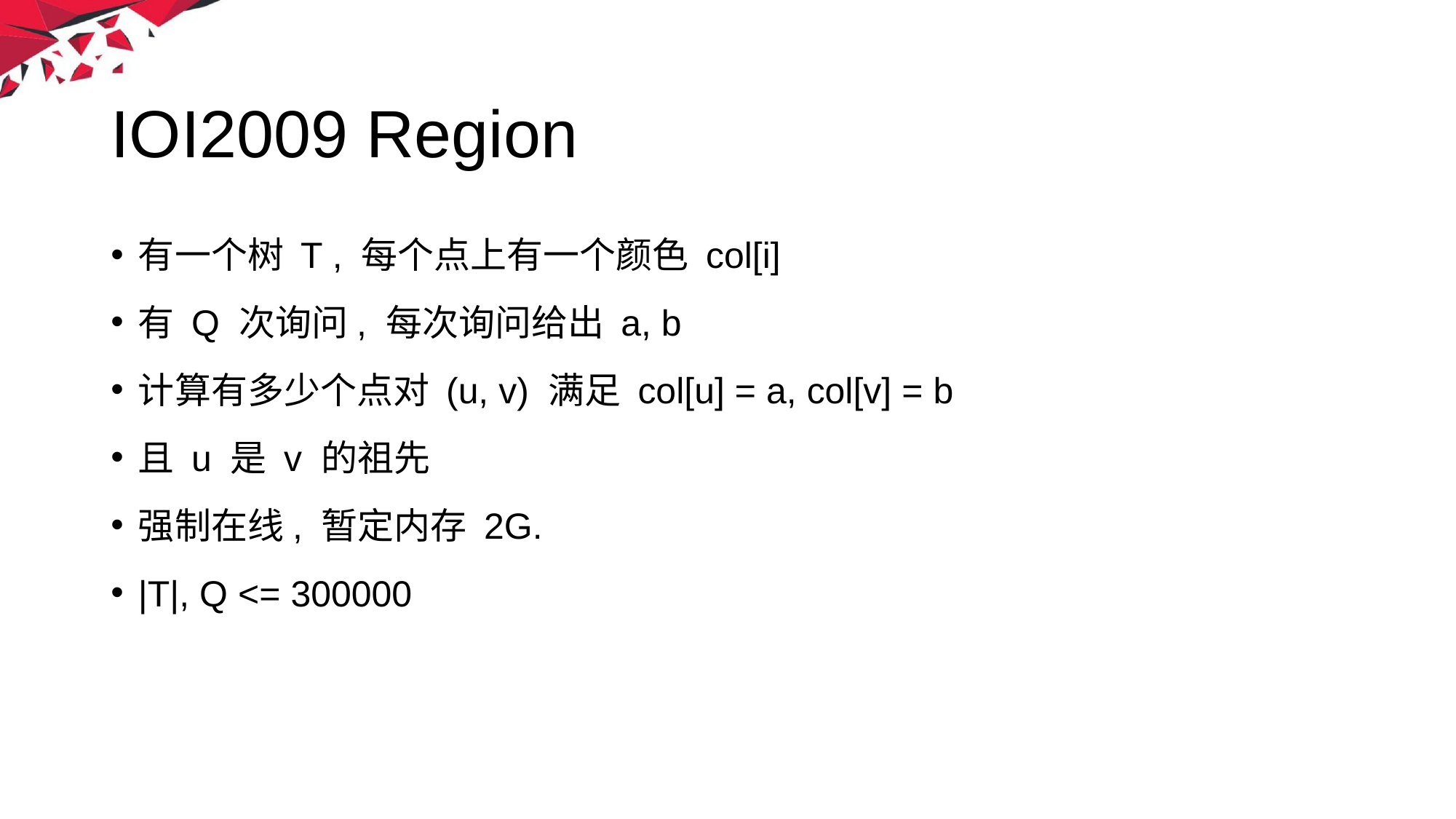

# IOI2009 Region
有⼀个树 T , 每个点上有⼀个颜⾊ col[i]
有 Q 次询问, 每次询问给出 a, b
计算有多少个点对 (u, v) 满⾜ col[u] = a, col[v] = b
且 u 是 v 的祖先
强制在线, 暂定内存 2G.
|T|, Q <= 300000